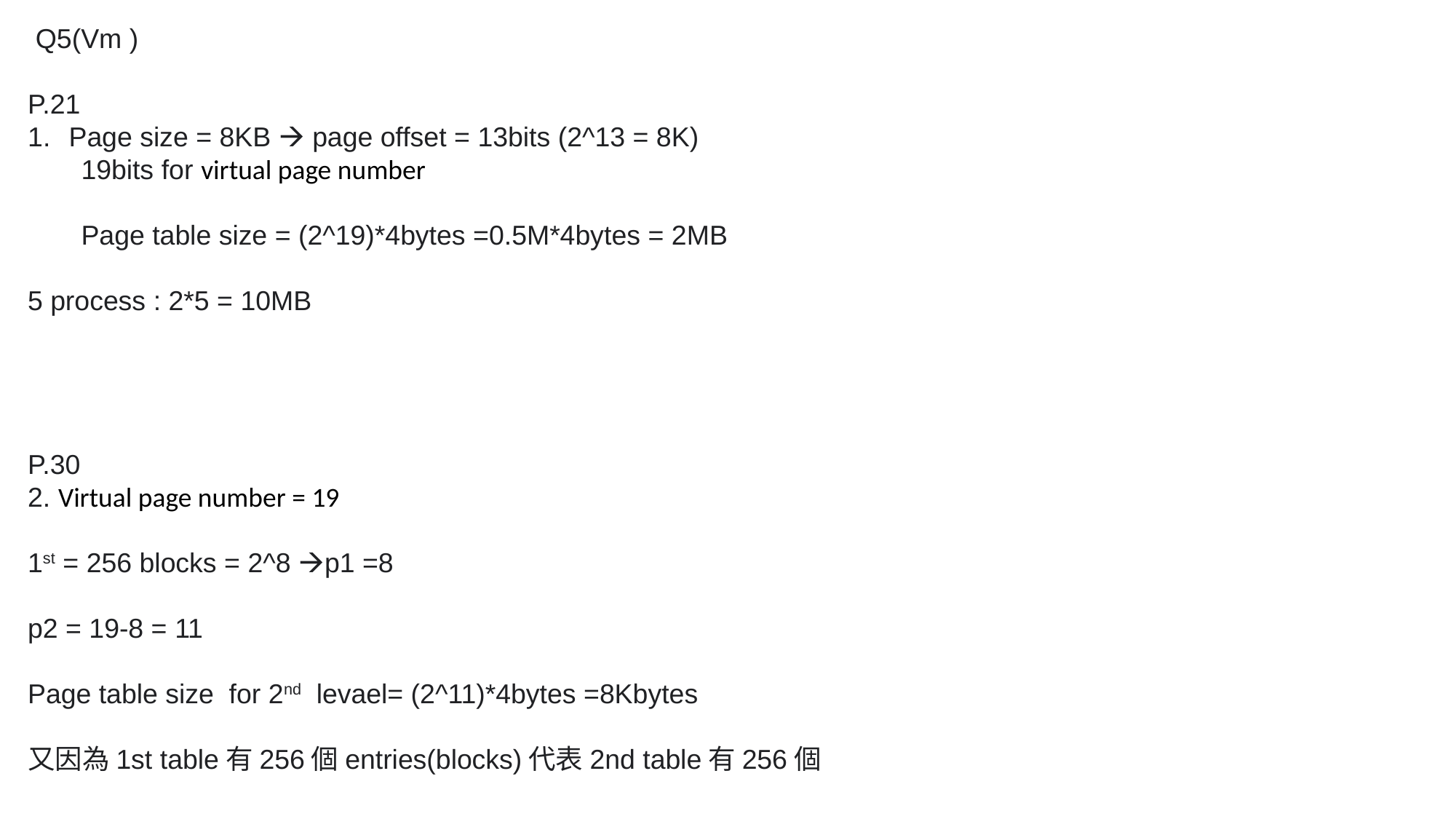

Q5(Vm )

P.21
Page size = 8KB 🡪 page offset = 13bits (2^13 = 8K)
       19bits for virtual page number

       Page table size = (2^19)*4bytes =0.5M*4bytes = 2MB

5 process : 2*5 = 10MB

P.30
2. Virtual page number = 19

1st = 256 blocks = 2^8 🡪p1 =8

p2 = 19-8 = 11

Page table size  for 2nd  levael= (2^11)*4bytes =8Kbytes

又因為1st table有256個entries(blocks)代表2nd table有256個